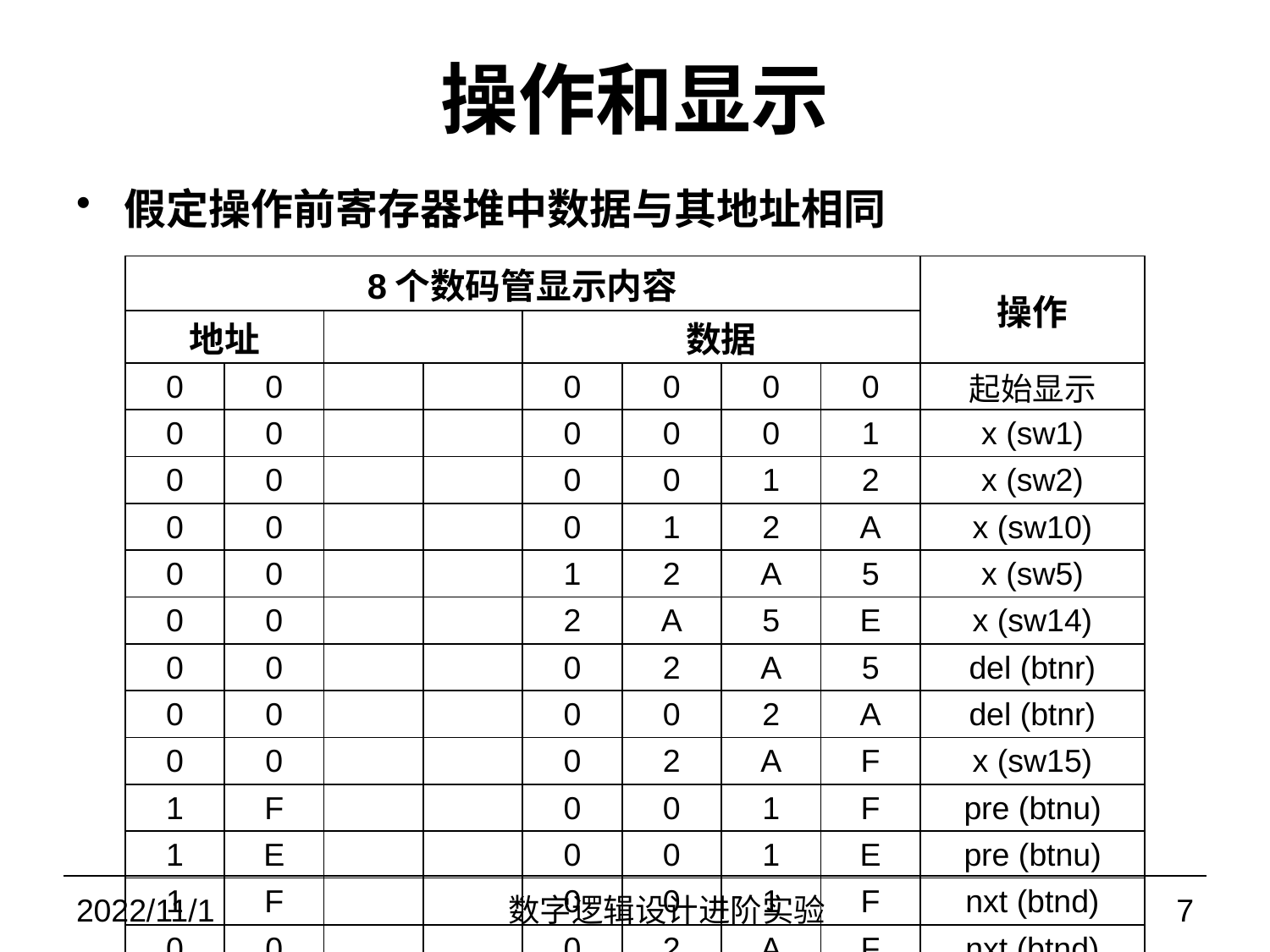

# 操作和显示
假定操作前寄存器堆中数据与其地址相同
| 8个数码管显示内容 |  |  |  |  |  |  |  | 操作 |
| --- | --- | --- | --- | --- | --- | --- | --- | --- |
| 地址 |  |  |  | 数据 |  |  |  |  |
| 0 | 0 |  |  | 0 | 0 | 0 | 0 | 起始显示 |
| 0 | 0 |  |  | 0 | 0 | 0 | 1 | x (sw1) |
| 0 | 0 |  |  | 0 | 0 | 1 | 2 | x (sw2) |
| 0 | 0 |  |  | 0 | 1 | 2 | A | x (sw10) |
| 0 | 0 |  |  | 1 | 2 | A | 5 | x (sw5) |
| 0 | 0 |  |  | 2 | A | 5 | E | x (sw14) |
| 0 | 0 |  |  | 0 | 2 | A | 5 | del (btnr) |
| 0 | 0 |  |  | 0 | 0 | 2 | A | del (btnr) |
| 0 | 0 |  |  | 0 | 2 | A | F | x (sw15) |
| 1 | F |  |  | 0 | 0 | 1 | F | pre (btnu) |
| 1 | E |  |  | 0 | 0 | 1 | E | pre (btnu) |
| 1 | F |  |  | 0 | 0 | 1 | F | nxt (btnd) |
| 0 | 0 |  |  | 0 | 2 | A | F | nxt (btnd) |
2022/11/1
数字逻辑设计进阶实验
7